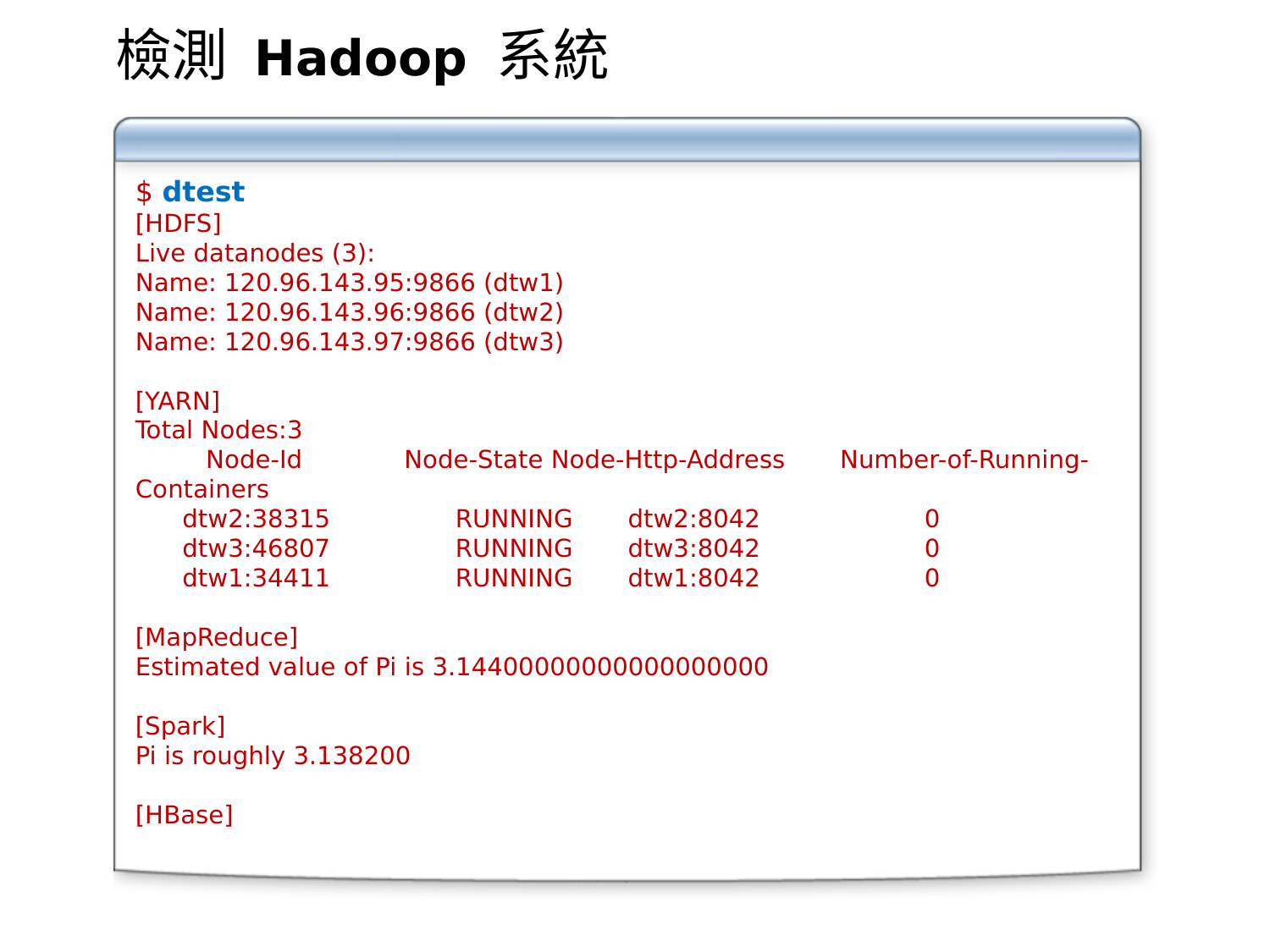

檢測 Hadoop 系統
$ dtest
[HDFS]
Live datanodes (3):
Name: 120.96.143.95:9866 (dtw1)
Name: 120.96.143.96:9866 (dtw2)
Name: 120.96.143.97:9866 (dtw3)

[YARN]
Total Nodes:3
         Node-Id             Node-State Node-Http-Address       Number-of-Running-Containers
      dtw2:38315                RUNNING       dtw2:8042                     0
      dtw3:46807                RUNNING       dtw3:8042                     0
      dtw1:34411                RUNNING       dtw1:8042                     0

[MapReduce]
Estimated value of Pi is 3.14400000000000000000

[Spark]
Pi is roughly 3.138200

[HBase]